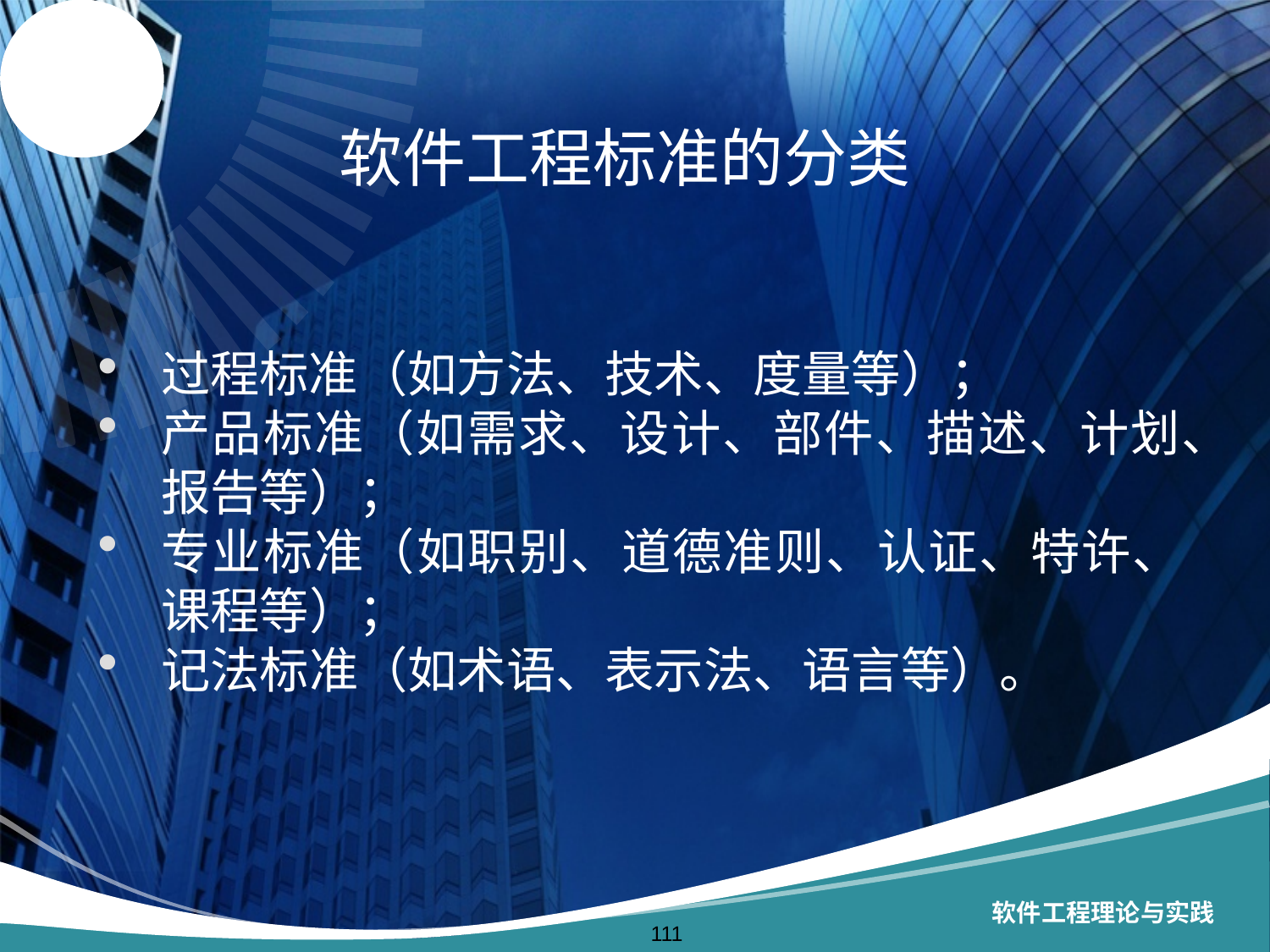

# 软件工程标准的分类

过程标准（如方法、技术、度量等）；
产品标准（如需求、设计、部件、描述、计划、报告等）；
专业标准（如职别、道德准则、认证、特许、课程等）；
记法标准（如术语、表示法、语言等）。
软件工程理论与实践
111